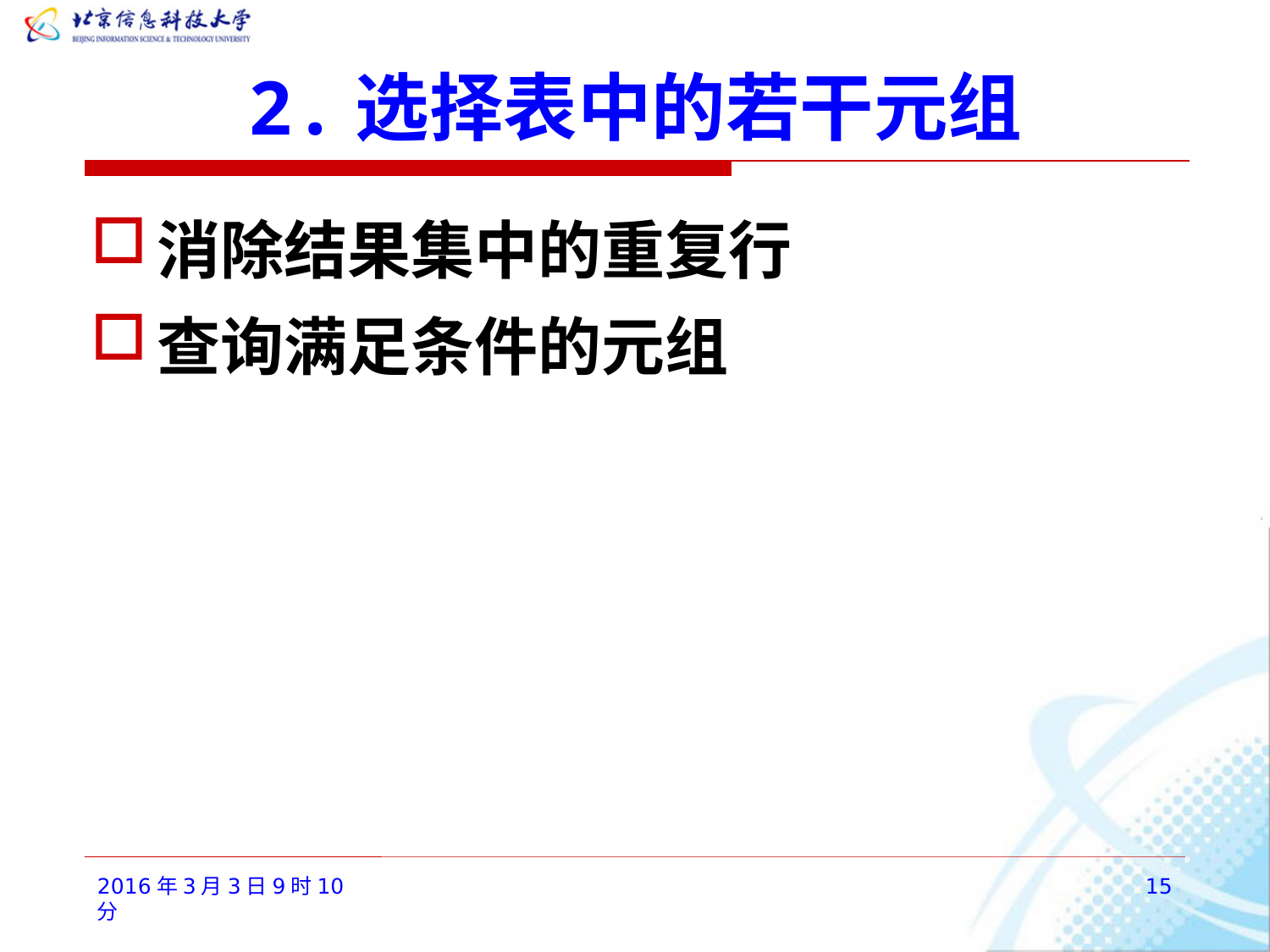

# 2.选择表中的若干元组
消除结果集中的重复行
查询满足条件的元组
2016年3月3日9时10分
15